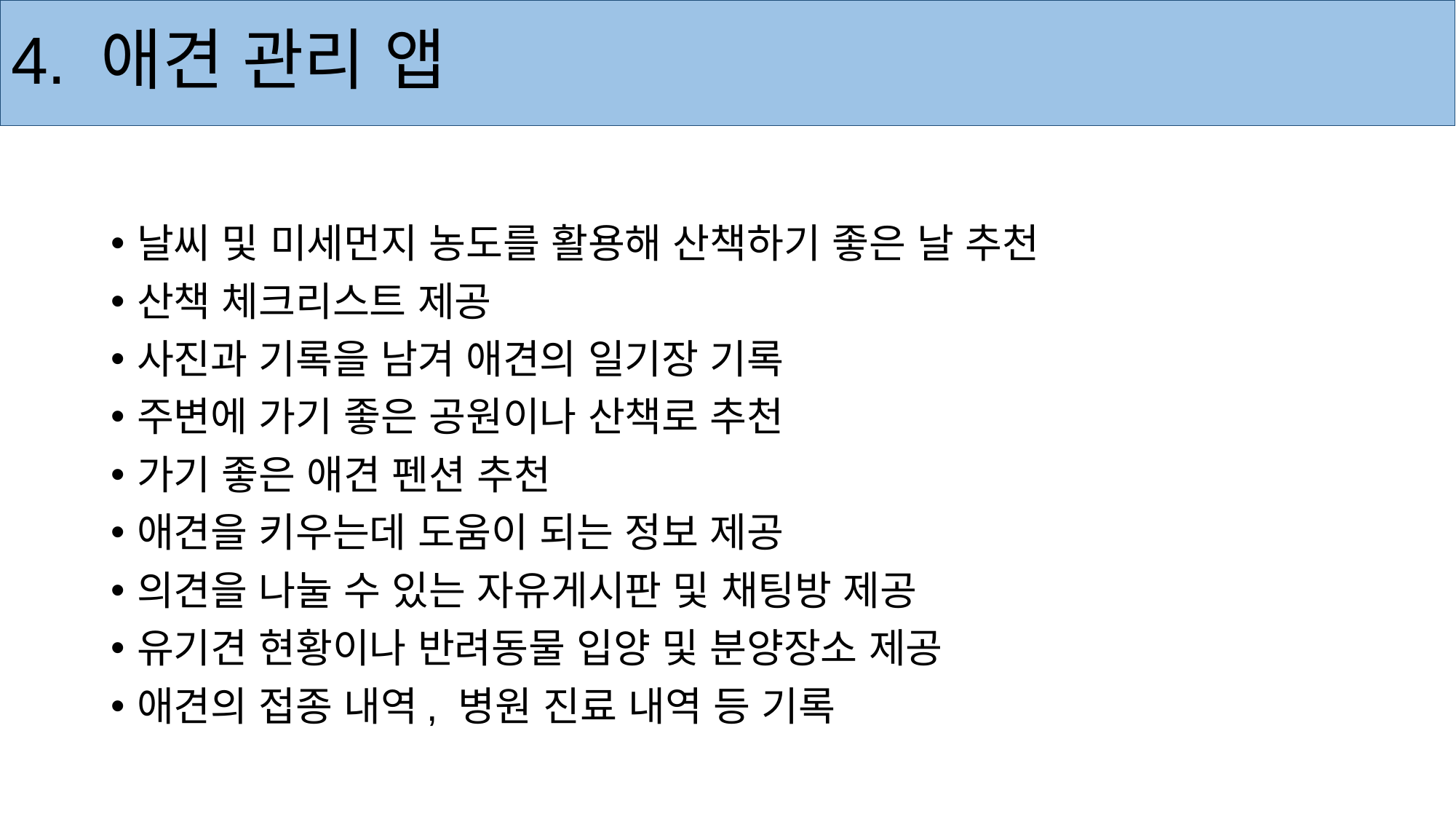

4. 애견 관리 앱
날씨 및 미세먼지 농도를 활용해 산책하기 좋은 날 추천
산책 체크리스트 제공
사진과 기록을 남겨 애견의 일기장 기록
주변에 가기 좋은 공원이나 산책로 추천
가기 좋은 애견 펜션 추천
애견을 키우는데 도움이 되는 정보 제공
의견을 나눌 수 있는 자유게시판 및 채팅방 제공
유기견 현황이나 반려동물 입양 및 분양장소 제공
애견의 접종 내역, 병원 진료 내역 등 기록